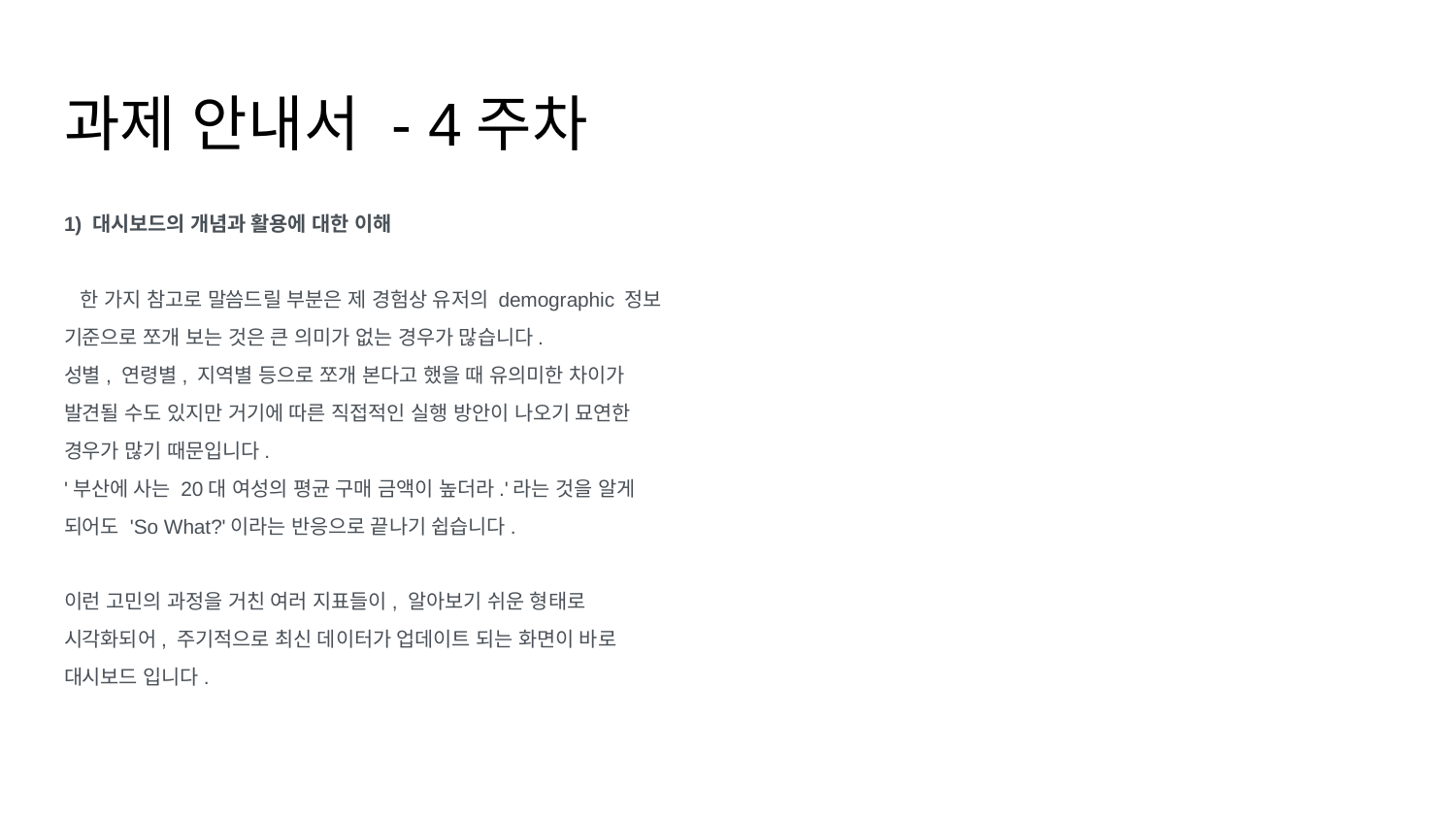

# 과제 안내서 - 4주차
1) 대시보드의 개념과 활용에 대한 이해

  한 가지 참고로 말씀드릴 부분은 제 경험상 유저의 demographic 정보 기준으로 쪼개 보는 것은 큰 의미가 없는 경우가 많습니다.
성별, 연령별, 지역별 등으로 쪼개 본다고 했을 때 유의미한 차이가 발견될 수도 있지만 거기에 따른 직접적인 실행 방안이 나오기 묘연한 경우가 많기 때문입니다.
'부산에 사는 20대 여성의 평균 구매 금액이 높더라.'라는 것을 알게 되어도 'So What?'이라는 반응으로 끝나기 쉽습니다.

이런 고민의 과정을 거친 여러 지표들이, 알아보기 쉬운 형태로 시각화되어, 주기적으로 최신 데이터가 업데이트 되는 화면이 바로 대시보드 입니다.